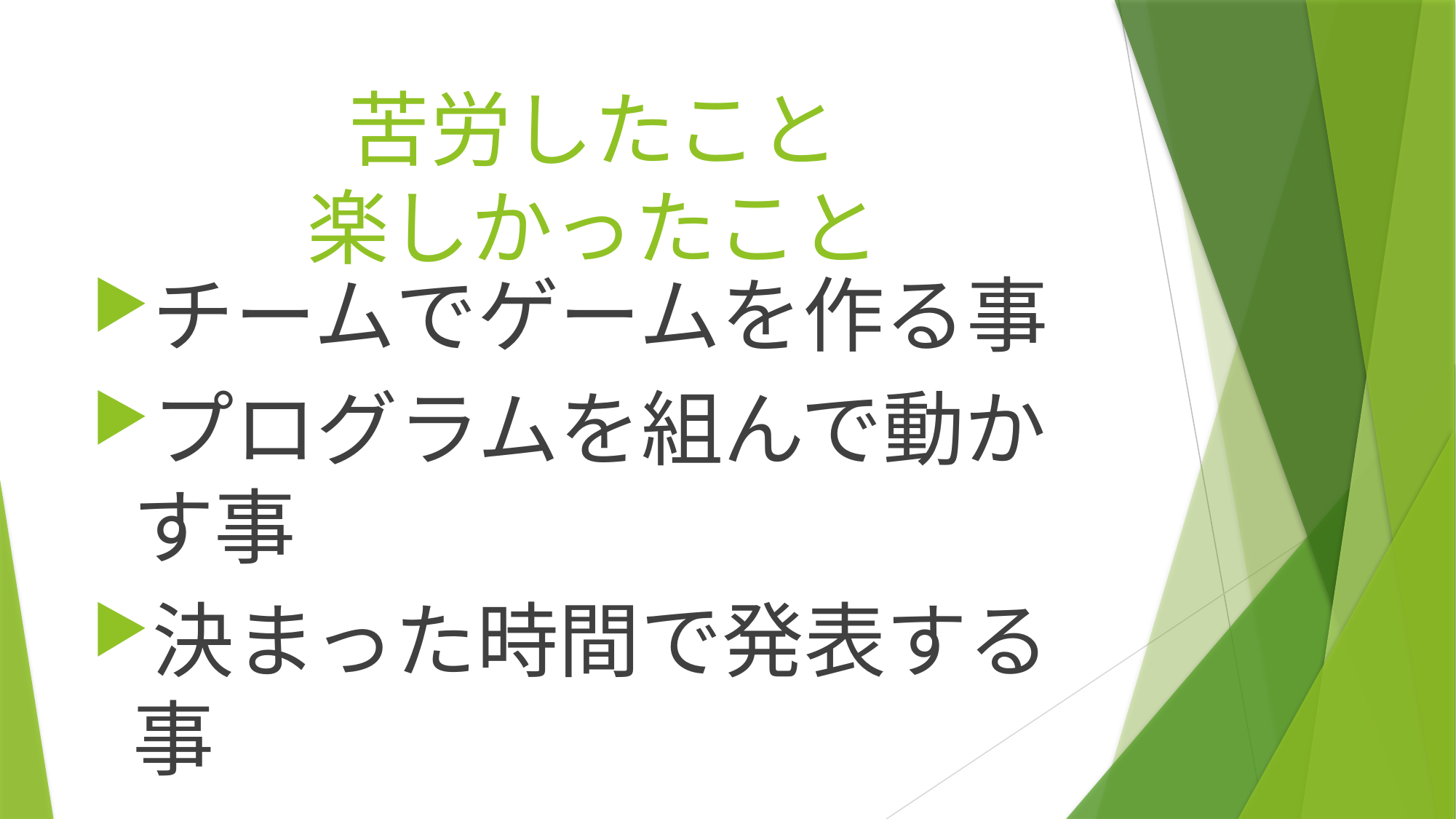

# 苦労したこと 楽しかったこと
チームでゲームを作る事
プログラムを組んで動かす事
決まった時間で発表する事